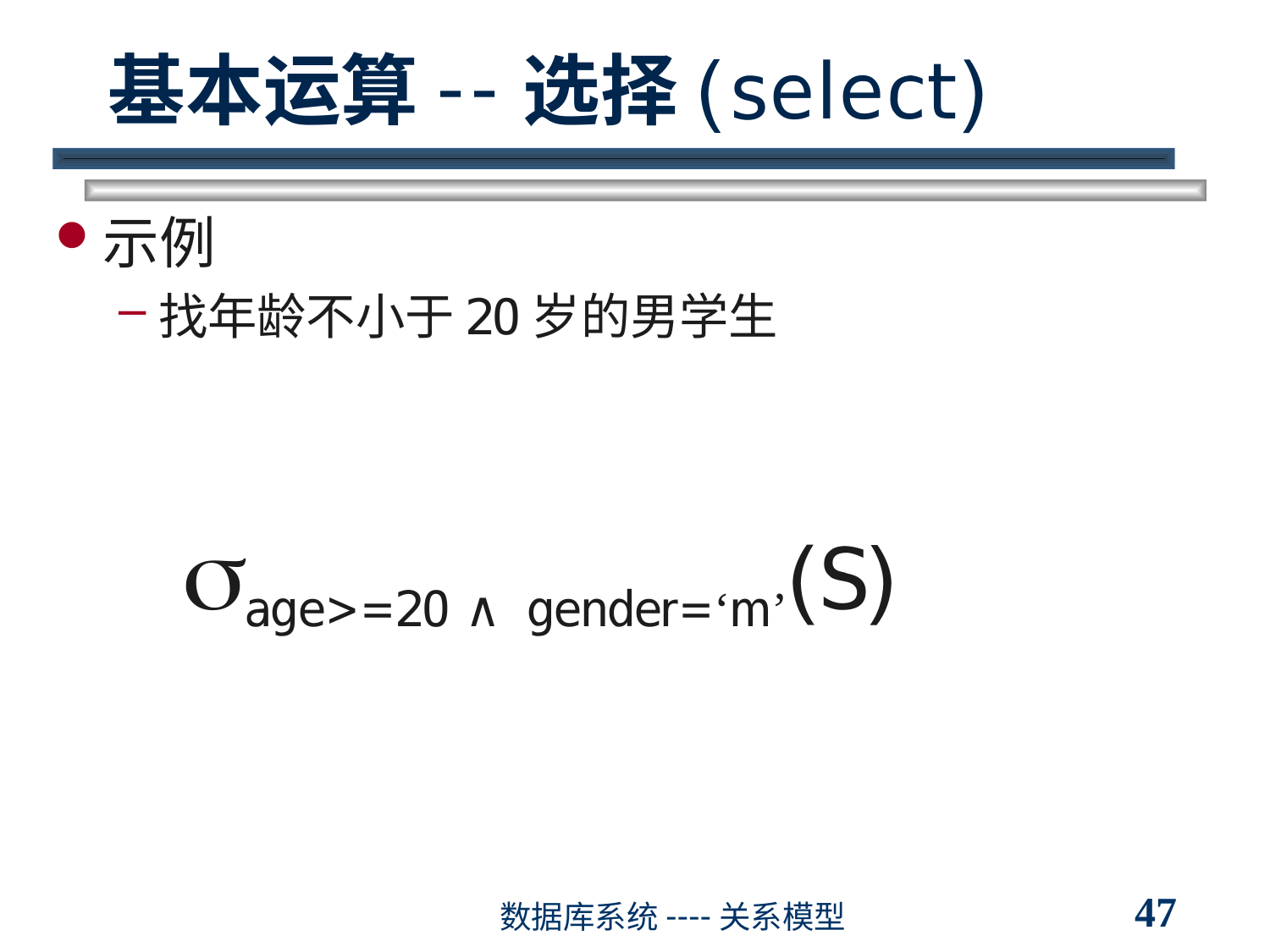

# 基本运算--选择(select)
示例
找年龄不小于20岁的男学生

σage>=20 ∧ gender=‘m’(S)
47
数据库系统----关系模型